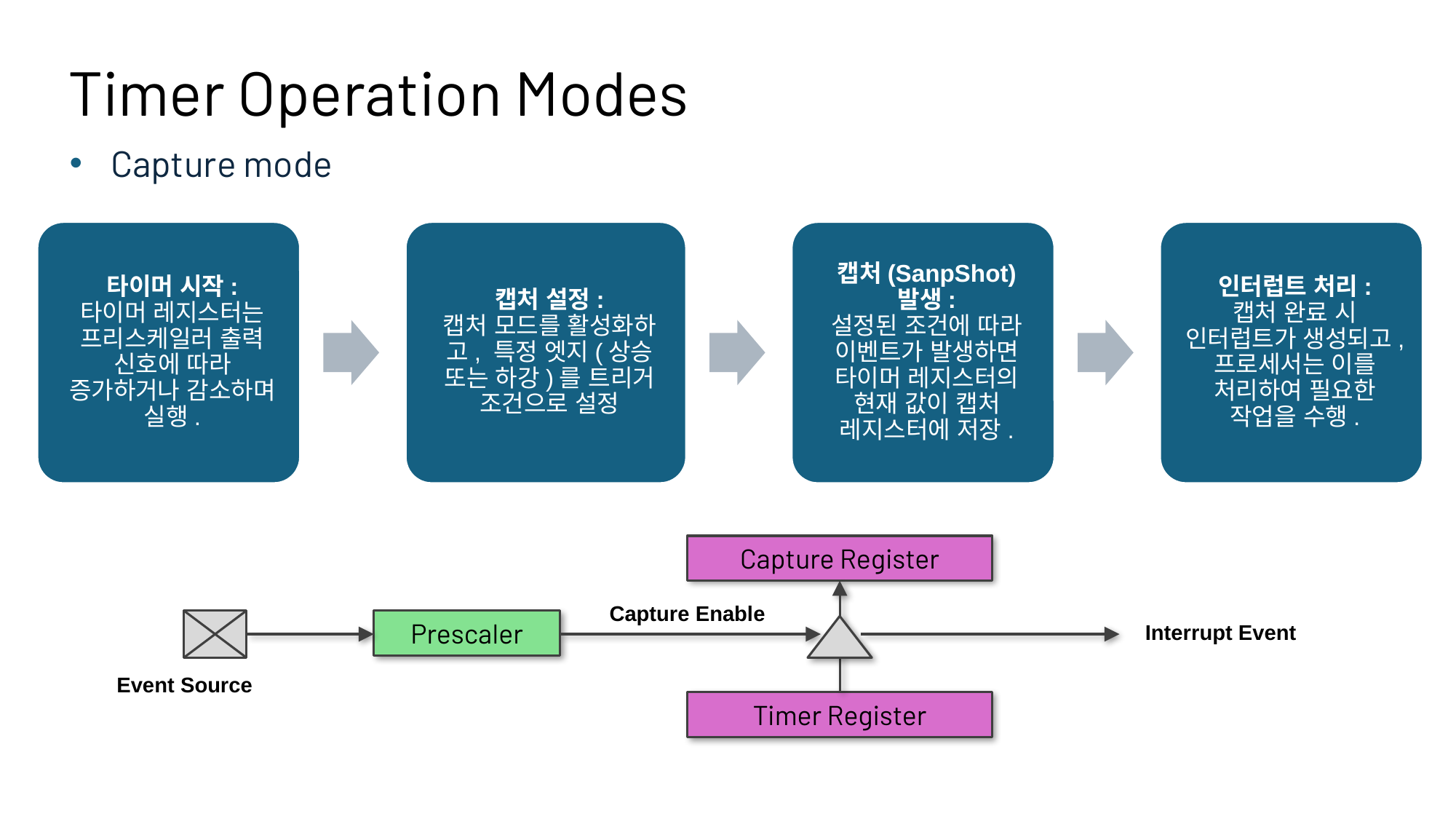

# Timer Operation Modes
Capture mode
타이머 시작:
타이머 레지스터는 프리스케일러 출력 신호에 따라 증가하거나 감소하며 실행.

캡처 설정:
캡처 모드를 활성화하고, 특정 엣지(상승 또는 하강)를 트리거 조건으로 설정

캡처(SanpShot) 발생:
설정된 조건에 따라 이벤트가 발생하면 타이머 레지스터의 현재 값이 캡처 레지스터에 저장.

인터럽트 처리:
캡처 완료 시 인터럽트가 생성되고, 프로세서는 이를 처리하여 필요한 작업을 수행.
Capture Register
Capture Enable

Prescaler
Interrupt Event

Event Source
Timer Register